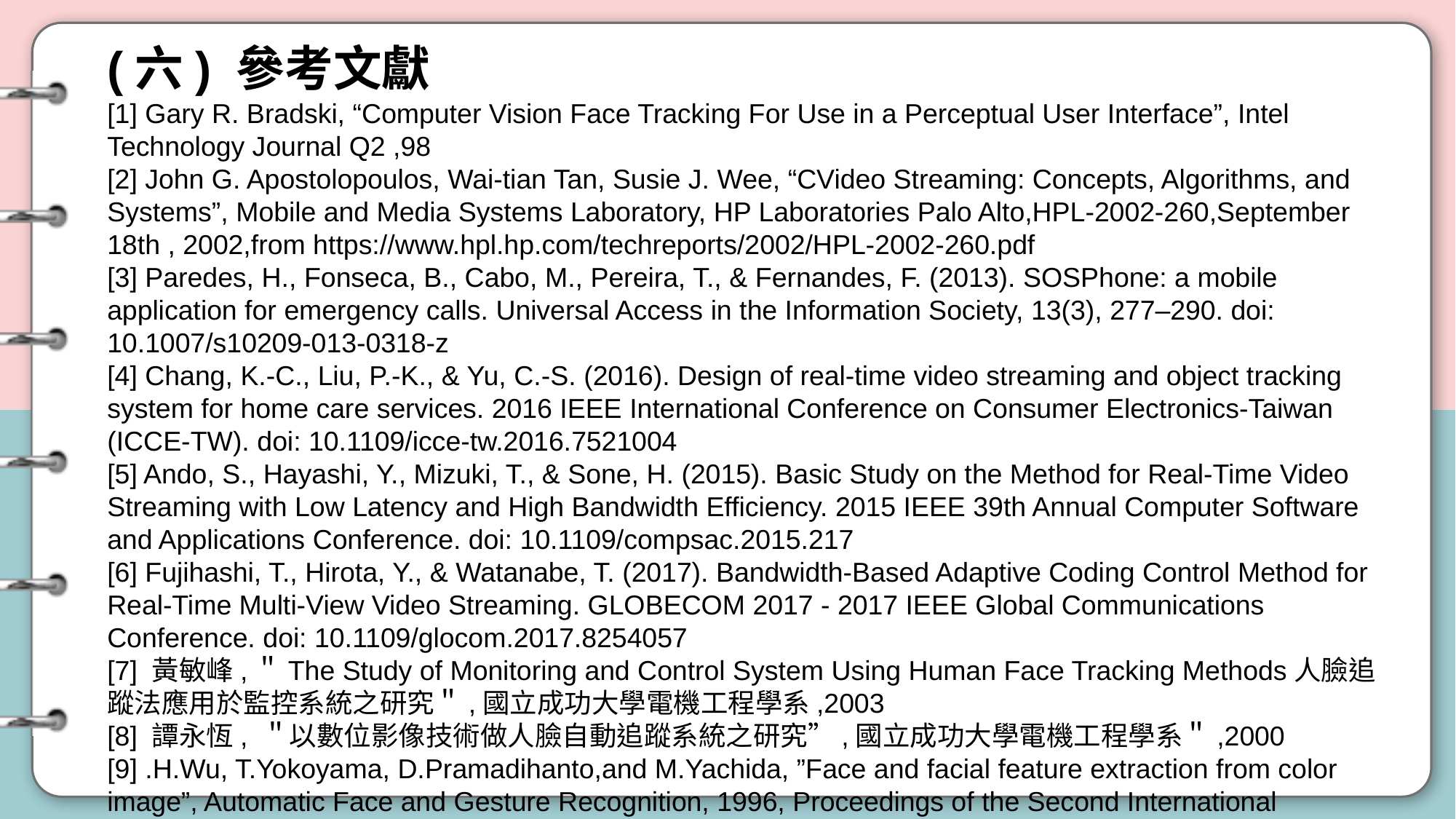

(六) 參考文獻
[1] Gary R. Bradski, “Computer Vision Face Tracking For Use in a Perceptual User Interface”, Intel Technology Journal Q2 ,98
[2] John G. Apostolopoulos, Wai-tian Tan, Susie J. Wee, “CVideo Streaming: Concepts, Algorithms, and Systems”, Mobile and Media Systems Laboratory, HP Laboratories Palo Alto,HPL-2002-260,September 18th , 2002,from https://www.hpl.hp.com/techreports/2002/HPL-2002-260.pdf
[3] Paredes, H., Fonseca, B., Cabo, M., Pereira, T., & Fernandes, F. (2013). SOSPhone: a mobile application for emergency calls. Universal Access in the Information Society, 13(3), 277–290. doi: 10.1007/s10209-013-0318-z
[4] Chang, K.-C., Liu, P.-K., & Yu, C.-S. (2016). Design of real-time video streaming and object tracking system for home care services. 2016 IEEE International Conference on Consumer Electronics-Taiwan (ICCE-TW). doi: 10.1109/icce-tw.2016.7521004
[5] Ando, S., Hayashi, Y., Mizuki, T., & Sone, H. (2015). Basic Study on the Method for Real-Time Video Streaming with Low Latency and High Bandwidth Efficiency. 2015 IEEE 39th Annual Computer Software and Applications Conference. doi: 10.1109/compsac.2015.217
[6] Fujihashi, T., Hirota, Y., & Watanabe, T. (2017). Bandwidth-Based Adaptive Coding Control Method for Real-Time Multi-View Video Streaming. GLOBECOM 2017 - 2017 IEEE Global Communications Conference. doi: 10.1109/glocom.2017.8254057
[7] 黃敏峰,＂The Study of Monitoring and Control System Using Human Face Tracking Methods人臉追蹤法應用於監控系統之研究＂,國立成功大學電機工程學系,2003
[8] 譚永恆, ＂以數位影像技術做人臉自動追蹤系統之研究”,國立成功大學電機工程學系＂,2000
[9] .H.Wu, T.Yokoyama, D.Pramadihanto,and M.Yachida, ”Face and facial feature extraction from color image”, Automatic Face and Gesture Recognition, 1996, Proceedings of the Second International Conference on,1996, pp.345-350
[10] 王健權, ”以數位影像處理搭配動態攝影機做即時人臉追蹤之研究”,國立成功大學電機工程學系,2002.